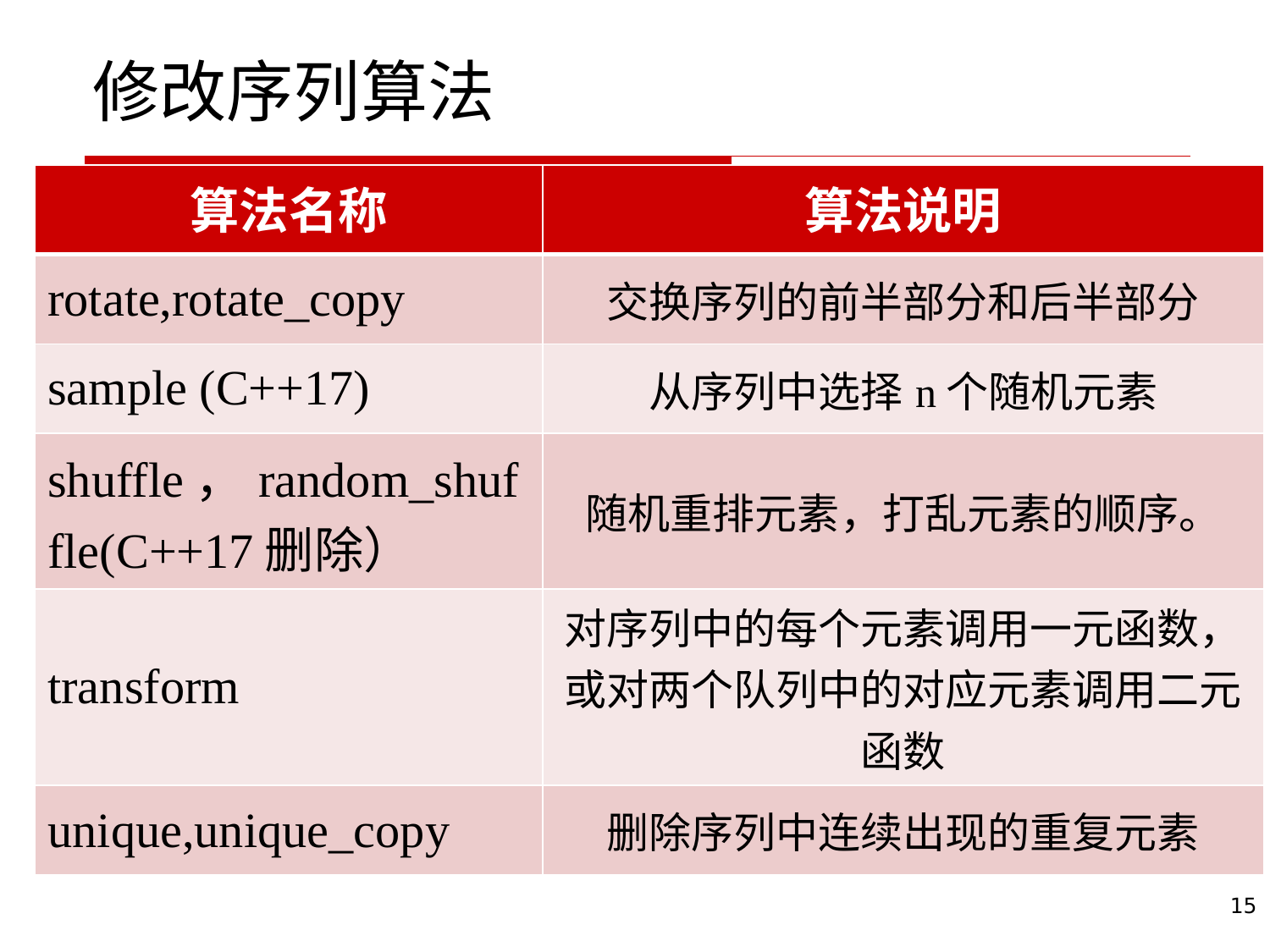

# 修改序列算法
| 算法名称 | 算法说明 |
| --- | --- |
| rotate,rotate\_copy | 交换序列的前半部分和后半部分 |
| sample (C++17) | 从序列中选择n个随机元素 |
| shuffle，random\_shuffle(C++17删除） | 随机重排元素，打乱元素的顺序。 |
| transform | 对序列中的每个元素调用一元函数，或对两个队列中的对应元素调用二元函数 |
| unique,unique\_copy | 删除序列中连续出现的重复元素 |

15